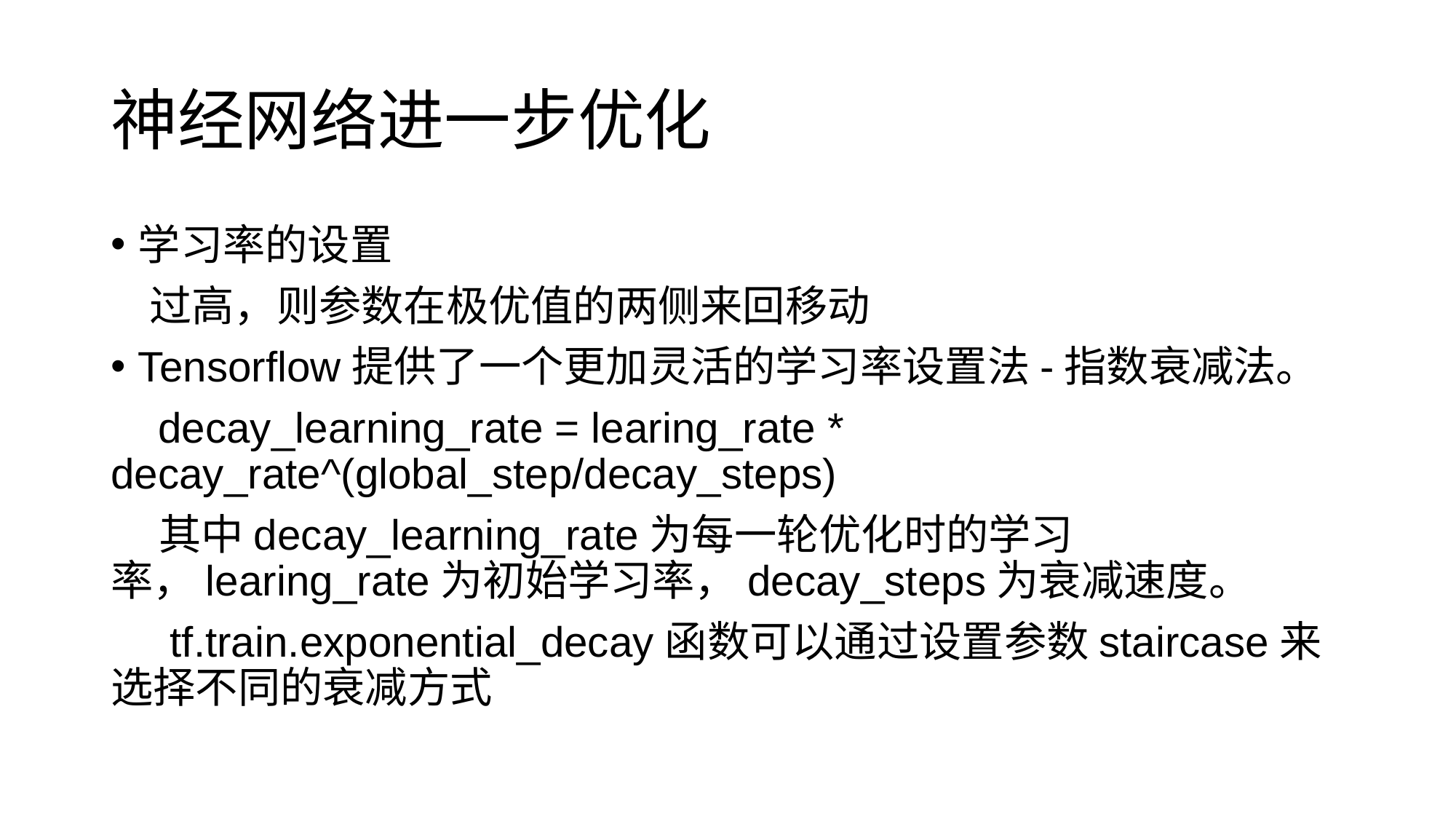

# 神经网络进一步优化
学习率的设置
   过高，则参数在极优值的两侧来回移动
Tensorflow提供了一个更加灵活的学习率设置法-指数衰减法。
    decay_learning_rate = learing_rate * decay_rate^(global_step/decay_steps)
    其中decay_learning_rate为每一轮优化时的学习率，learing_rate为初始学习率，decay_steps为衰减速度。
     tf.train.exponential_decay函数可以通过设置参数staircase来选择不同的衰减方式